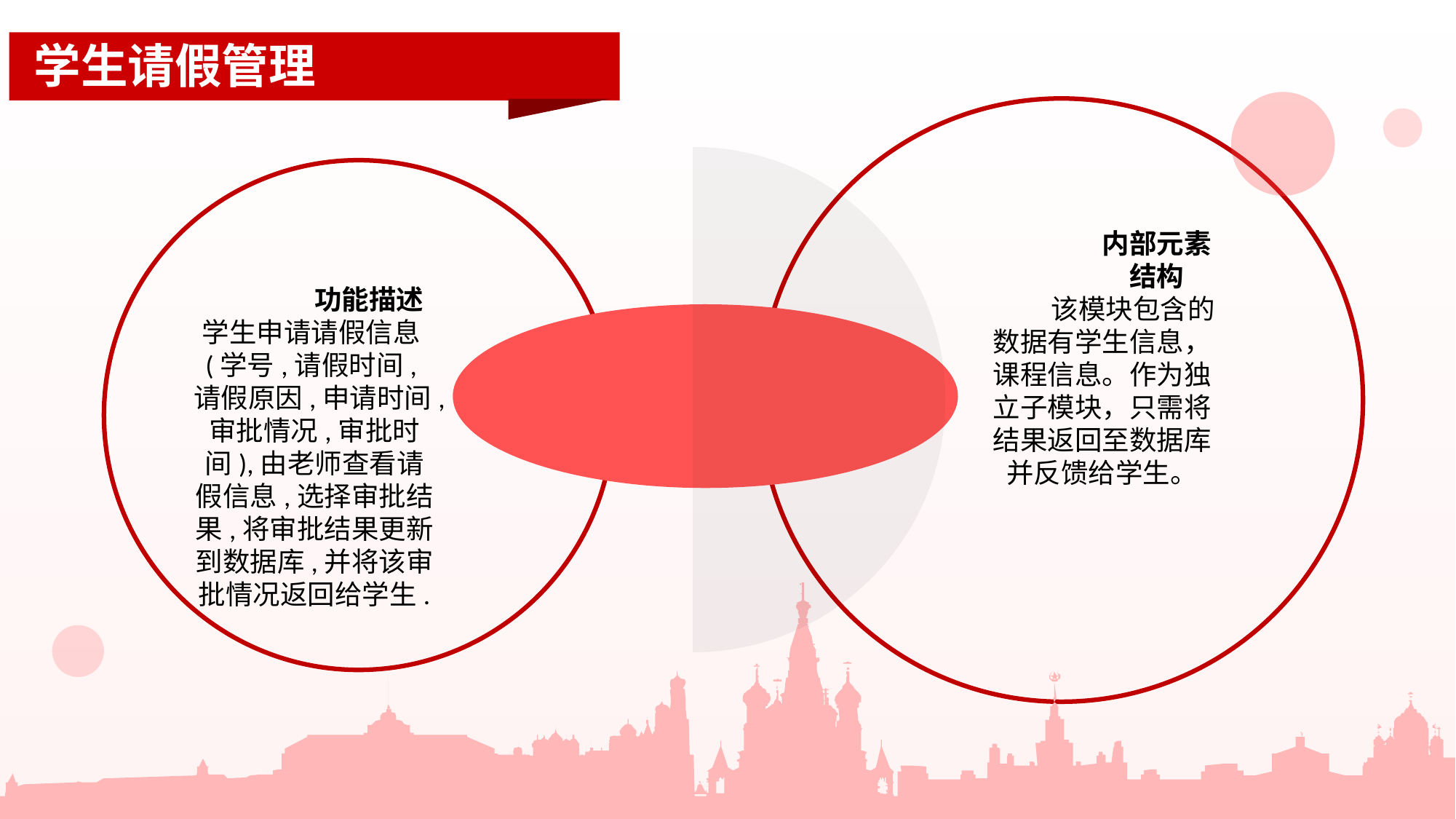

学生请假管理

内部元素结构
         该模块包含的数据有学生信息，课程信息。作为独立子模块，只需将结果返回至数据库并反馈给学生。

功能描述
学生申请请假信息(学号,请假时间,请假原因,申请时间,审批情况,审批时间),由老师查看请假信息,选择审批结果,将审批结果更新到数据库,并将该审批情况返回给学生.